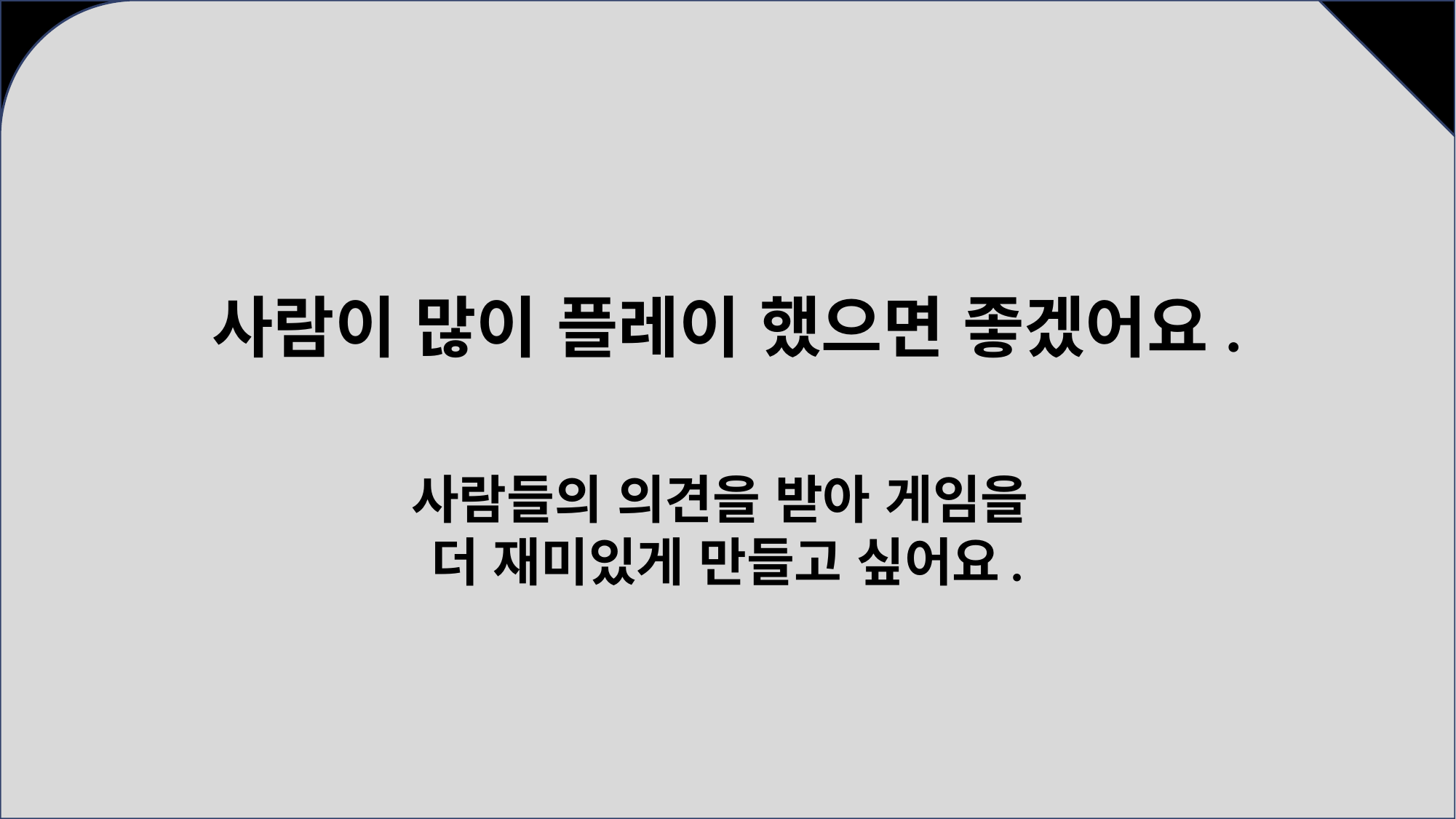

사람이 많이 플레이 했으면 좋겠어요.
# 사람들의 의견을 받아 게임을 더 재미있게 만들고 싶어요.